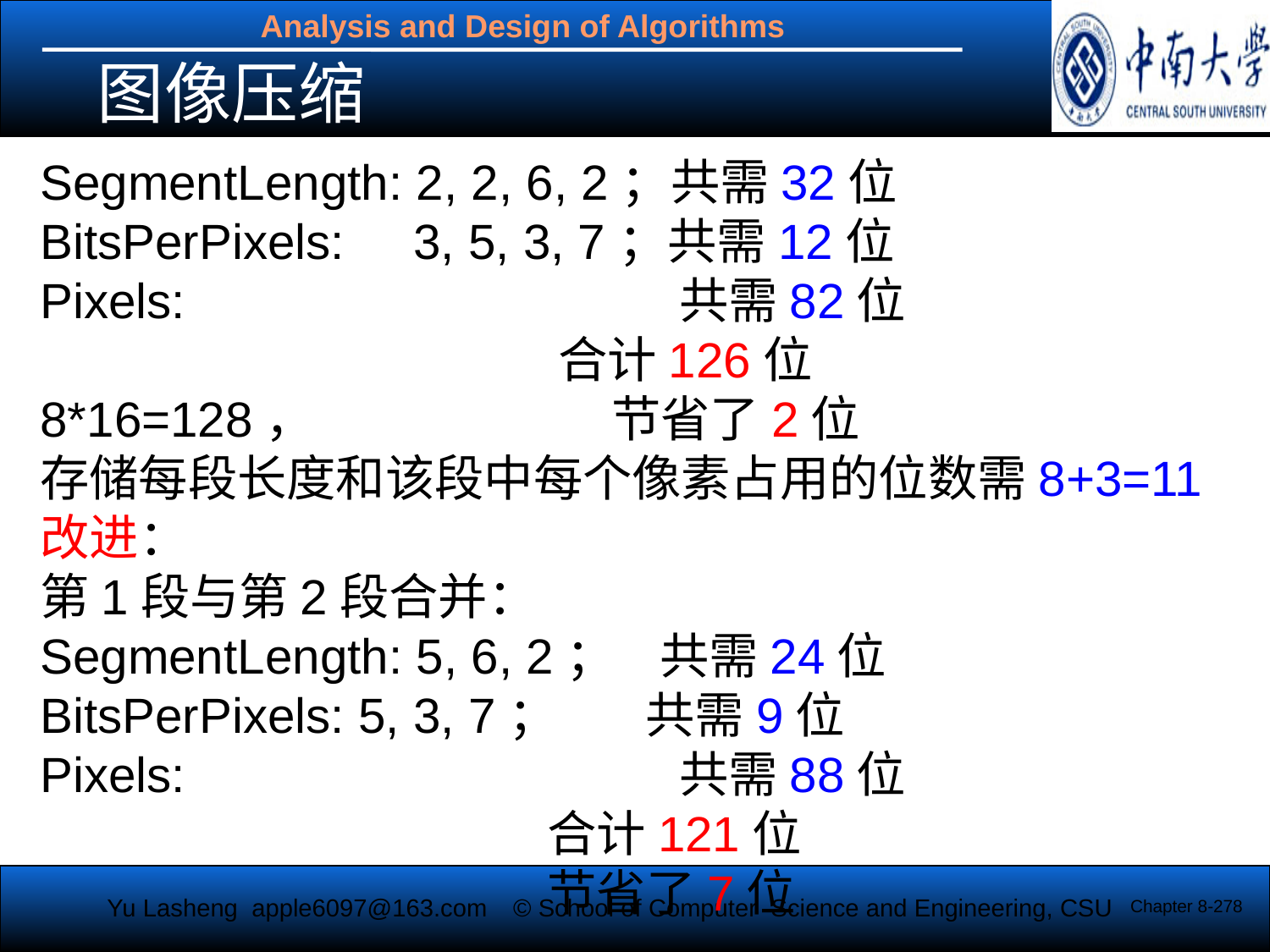

图像压缩
SegmentLength: 2, 2, 6, 2；共需32位
BitsPerPixels:     3, 5, 3, 7；共需12位
Pixels:                                   共需82位
                                              合计126位
8*16=128，                           节省了2位
存储每段长度和该段中每个像素占用的位数需8+3=11
改进：
第1段与第2段合并：
SegmentLength: 5, 6, 2；    共需24位
BitsPerPixels: 5, 3, 7；        共需9位
Pixels:                                   共需88位
                                             合计121位
                                             节省了7位

Chapter 8-278